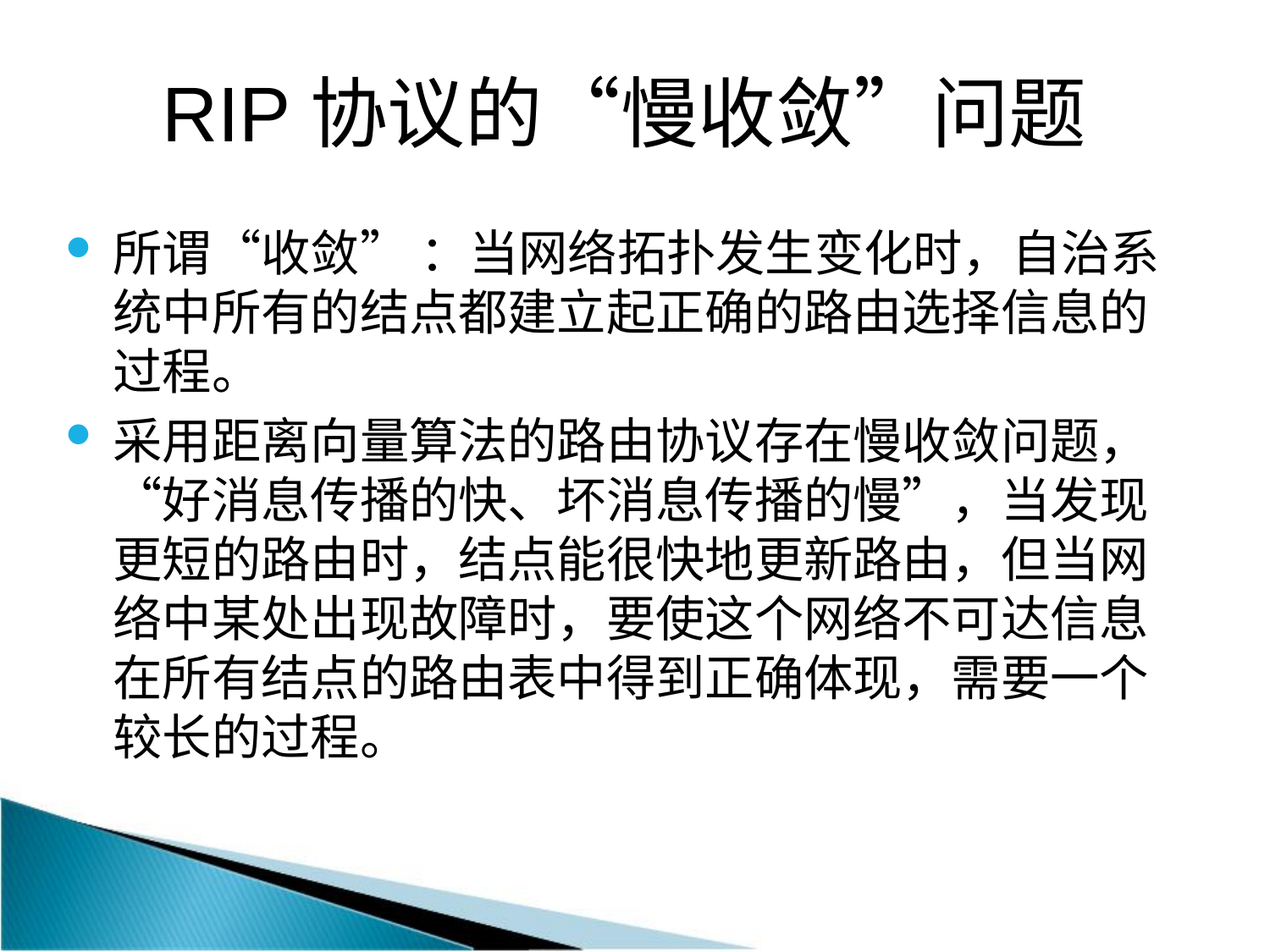

# RIP协议的“慢收敛”问题
所谓“收敛” ：当网络拓扑发生变化时，自治系统中所有的结点都建立起正确的路由选择信息的过程。
采用距离向量算法的路由协议存在慢收敛问题， “好消息传播的快、坏消息传播的慢”，当发现更短的路由时，结点能很快地更新路由，但当网络中某处出现故障时，要使这个网络不可达信息在所有结点的路由表中得到正确体现，需要一个较长的过程。